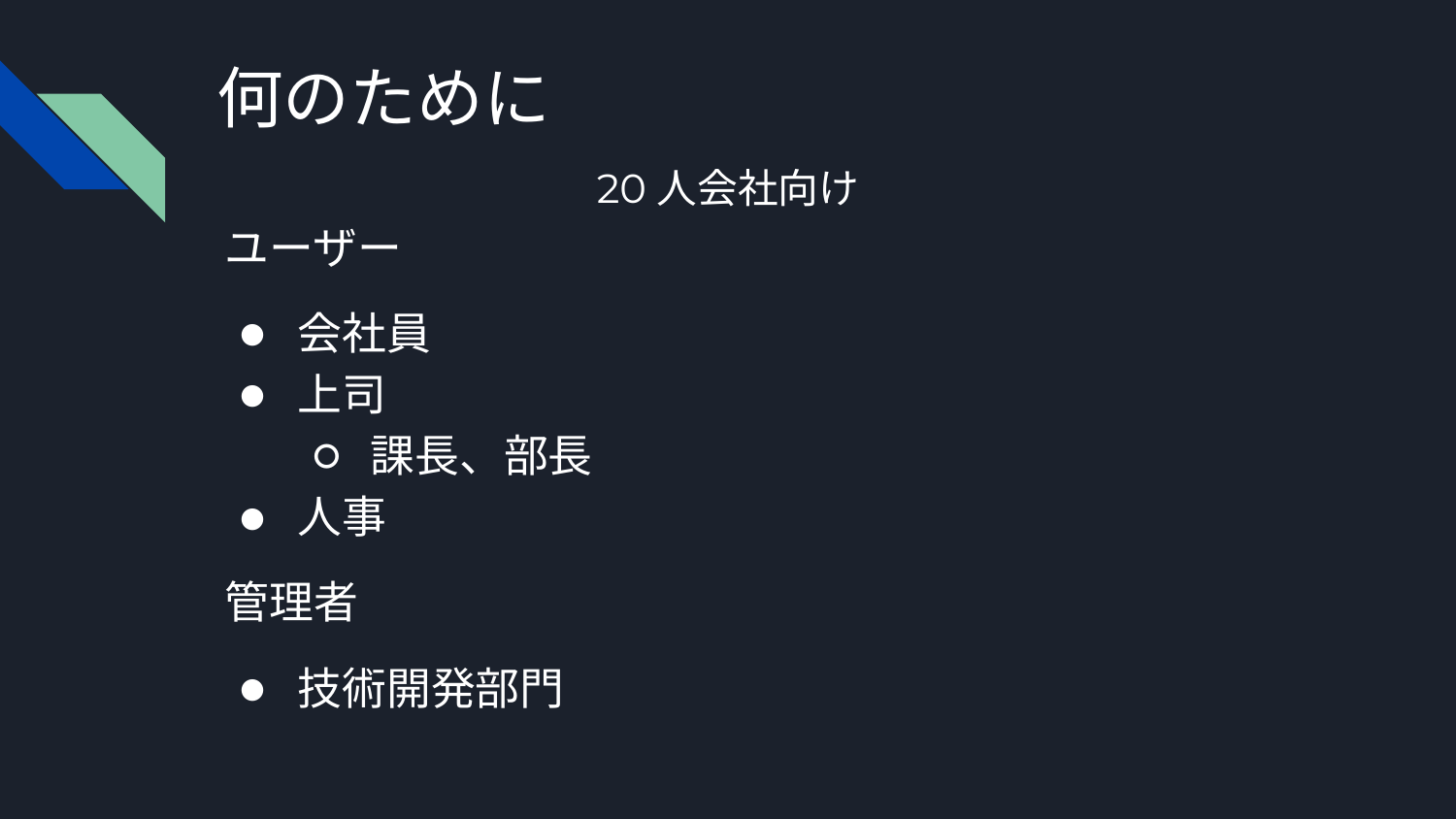

何のために
20人会社向け
ユーザー
会社員
上司
課長、部長
人事
管理者
技術開発部門